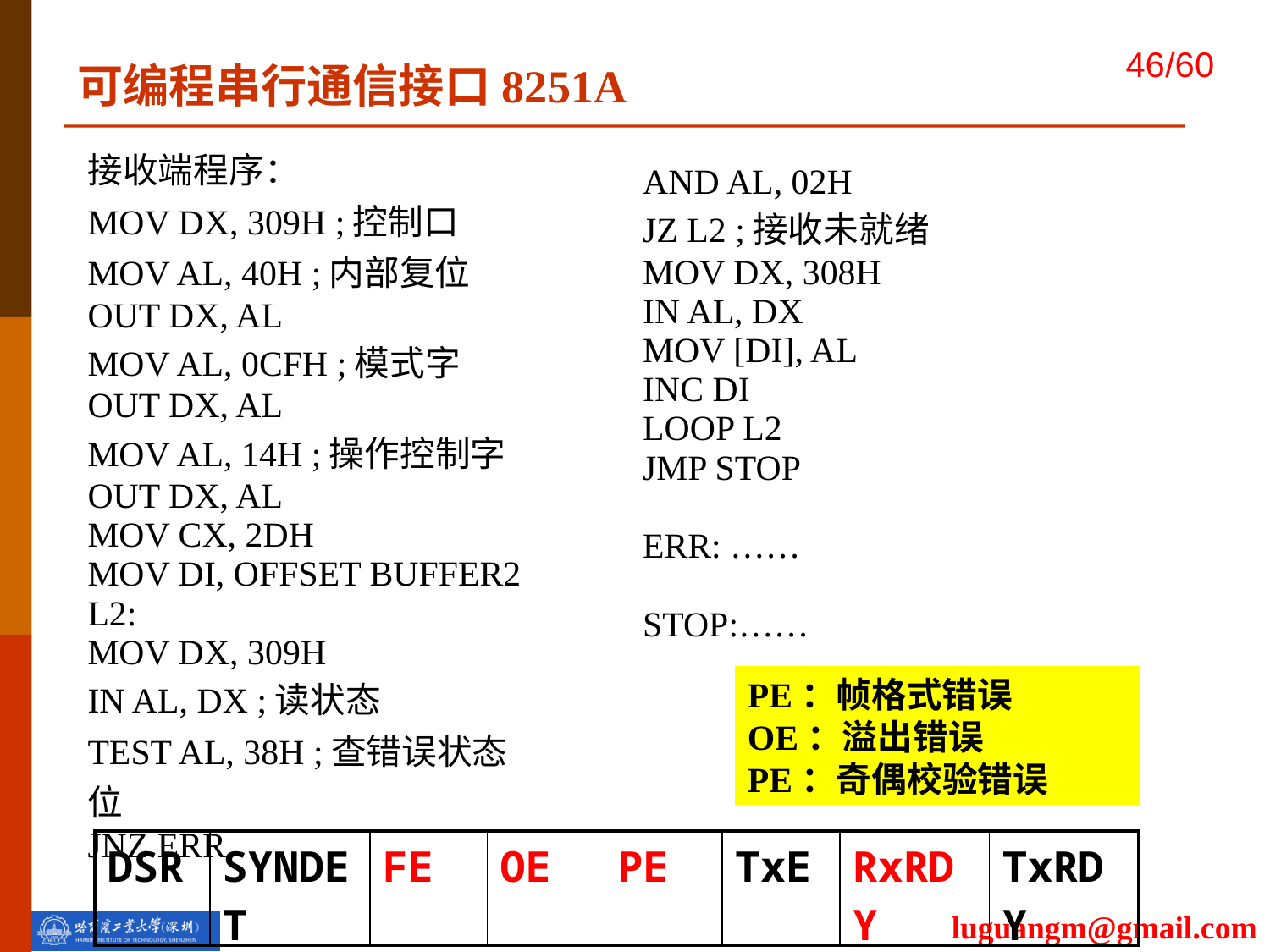

可编程串行通信接口8251A
| 接收端程序： MOV DX, 309H ;控制口 MOV AL, 40H ;内部复位 OUT DX, AL MOV AL, 0CFH ;模式字 OUT DX, AL MOV AL, 14H ;操作控制字 OUT DX, AL MOV CX, 2DH MOV DI, OFFSET BUFFER2 L2: MOV DX, 309H IN AL, DX ;读状态 TEST AL, 38H ;查错误状态位 JNZ ERR |
| --- |
| AND AL, 02H JZ L2 ;接收未就绪 MOV DX, 308H IN AL, DX MOV [DI], AL INC DI LOOP L2 JMP STOP ERR: …… STOP:…… |
| --- |
PE：帧格式错误
OE：溢出错误
PE：奇偶校验错误
| DSR | SYNDET | FE | OE | PE | TxE | RxRDY | TxRDY |
| --- | --- | --- | --- | --- | --- | --- | --- |